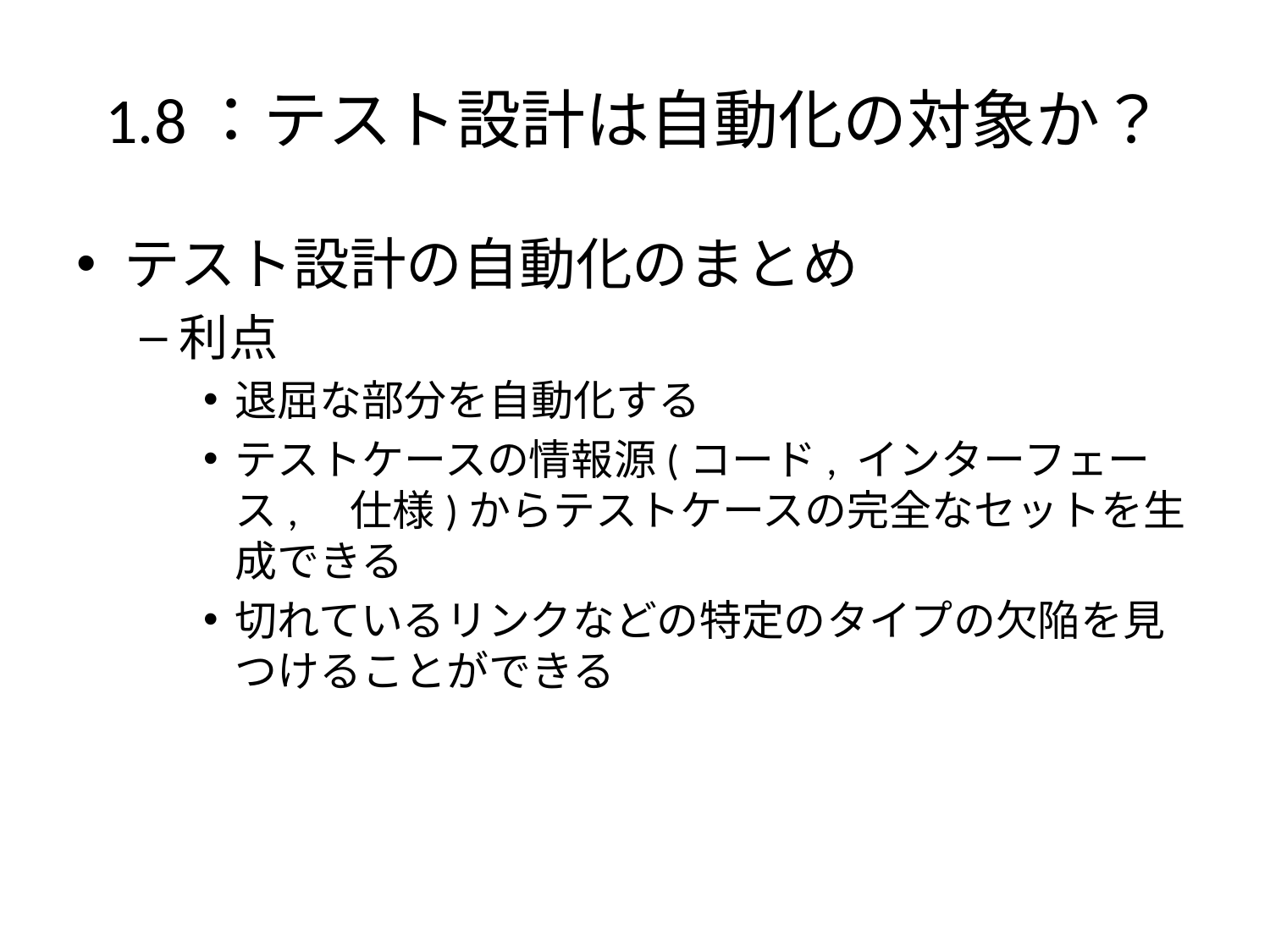

# 1.8：テスト設計は自動化の対象か？
テスト設計の自動化のまとめ
利点
退屈な部分を自動化する
テストケースの情報源(コード, インターフェース,　仕様)からテストケースの完全なセットを生成できる
切れているリンクなどの特定のタイプの欠陥を見つけることができる